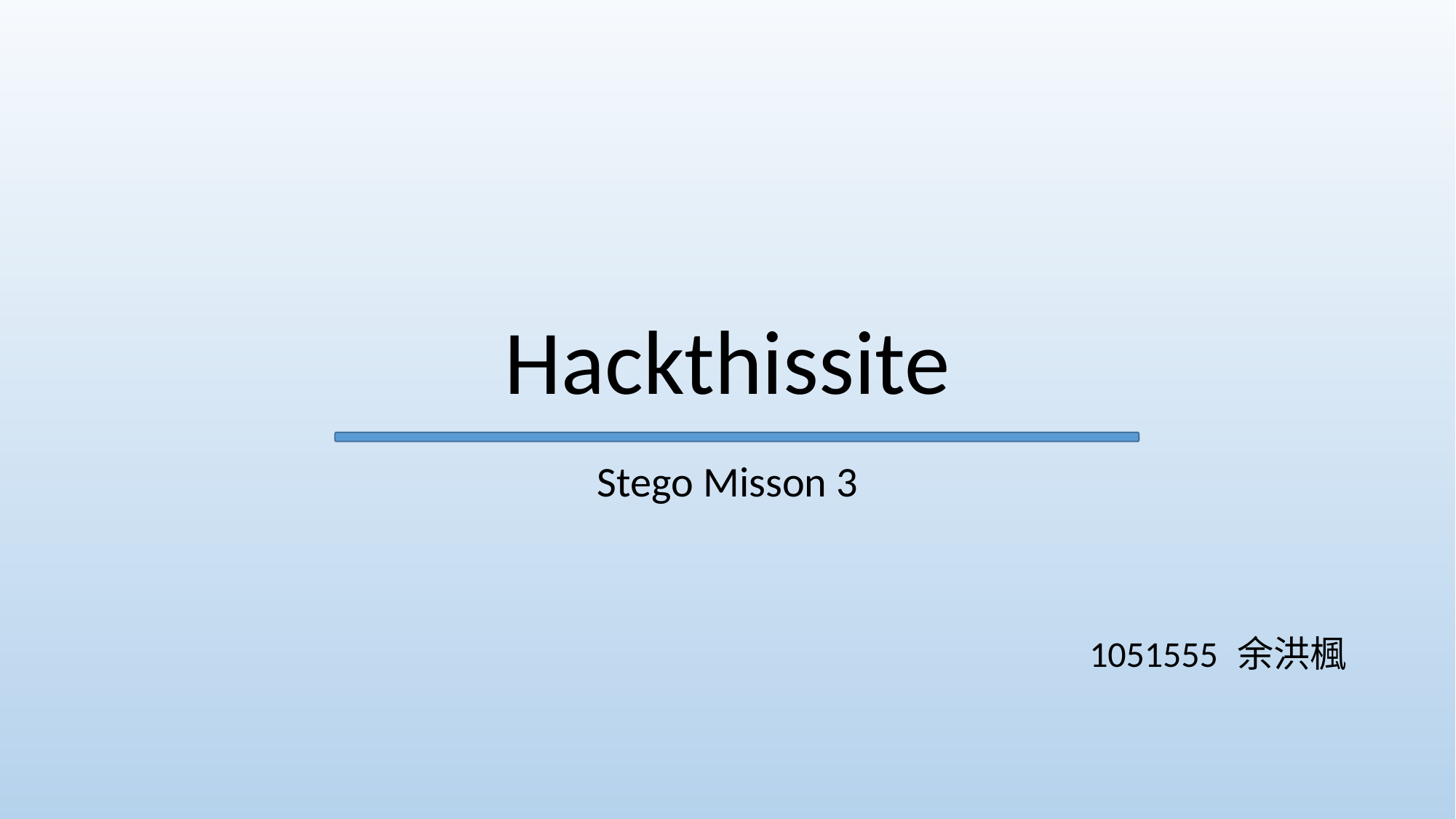

# Hackthissite

Stego Misson 3

1051555 余洪楓